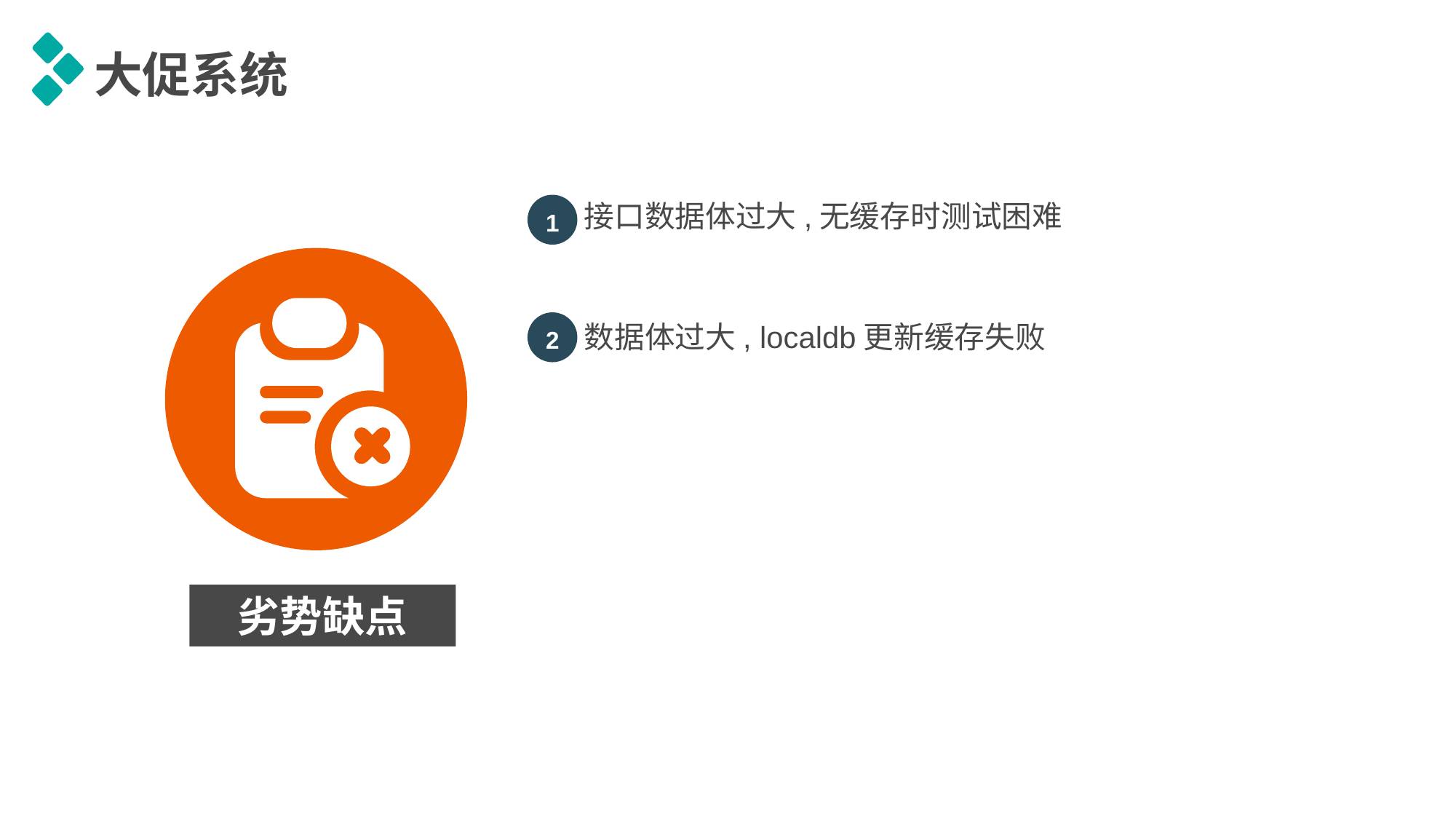

大促系统

接口数据体过大,无缓存时测试困难
1

数据体过大, localdb更新缓存失败
2
劣势缺点